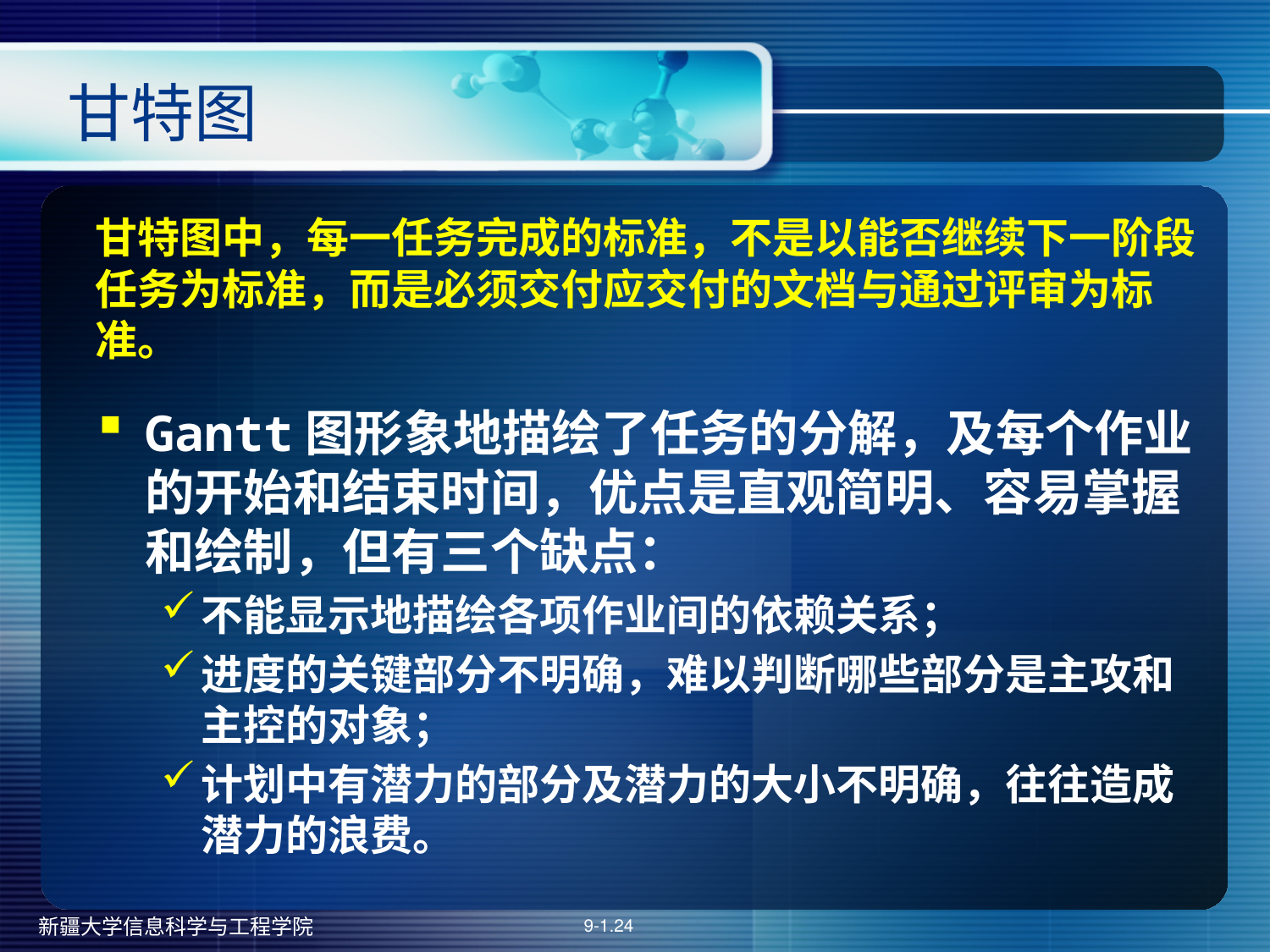

# 甘特图
甘特图中，每一任务完成的标准，不是以能否继续下一阶段任务为标准，而是必须交付应交付的文档与通过评审为标准。
Gantt图形象地描绘了任务的分解，及每个作业的开始和结束时间，优点是直观简明、容易掌握和绘制，但有三个缺点：
不能显示地描绘各项作业间的依赖关系；
进度的关键部分不明确，难以判断哪些部分是主攻和主控的对象；
计划中有潜力的部分及潜力的大小不明确，往往造成潜力的浪费。